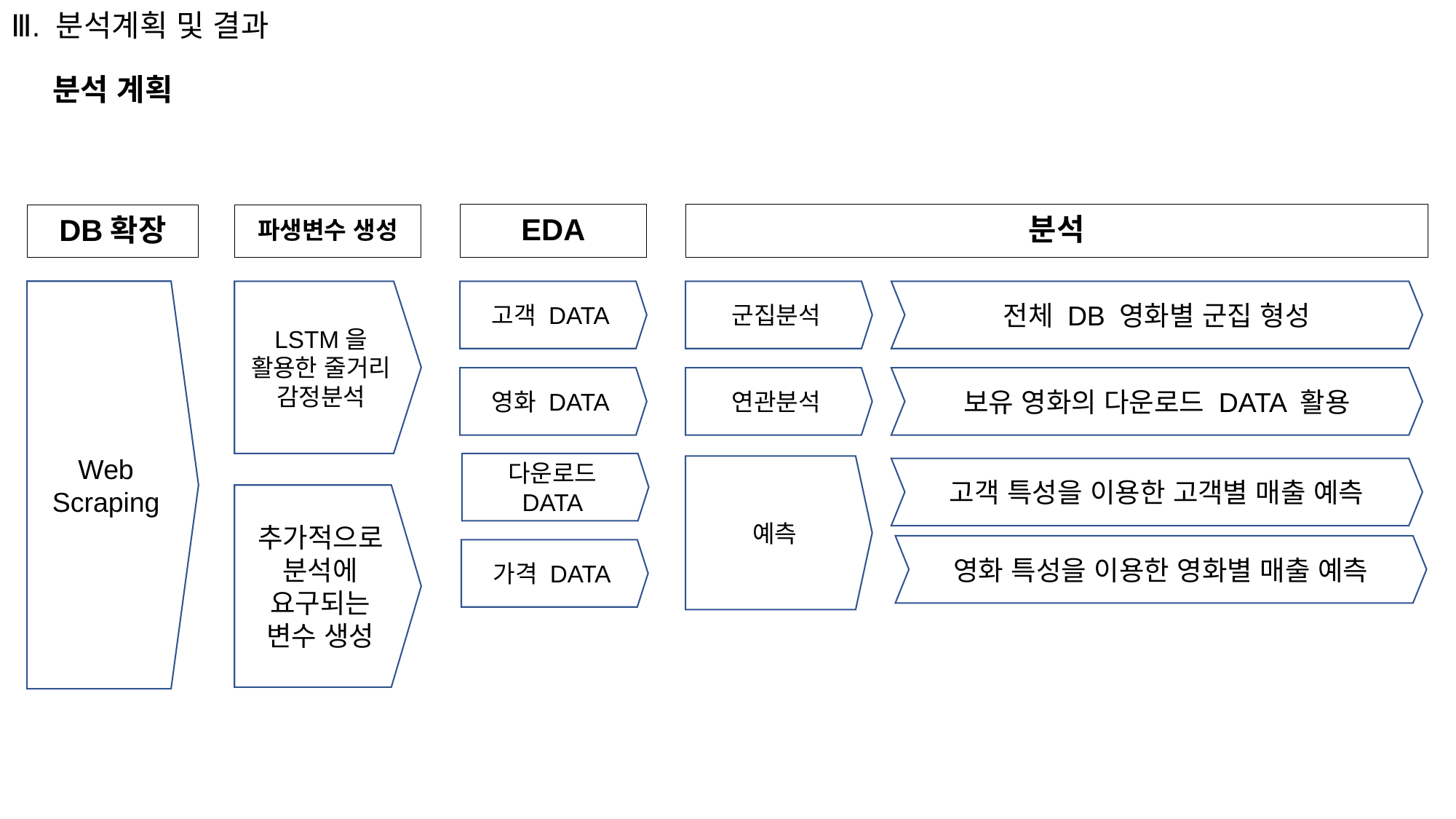

# Ⅲ. 분석계획 및 결과
분석 계획
분석
EDA
DB확장
파생변수 생성
Web Scraping
고객 DATA
군집분석
전체 DB 영화별 군집 형성
LSTM을 활용한 줄거리 감정분석
영화 DATA
연관분석
보유 영화의 다운로드 DATA 활용
다운로드 DATA
예측
고객 특성을 이용한 고객별 매출 예측
추가적으로 분석에 요구되는 변수 생성
영화 특성을 이용한 영화별 매출 예측
가격 DATA